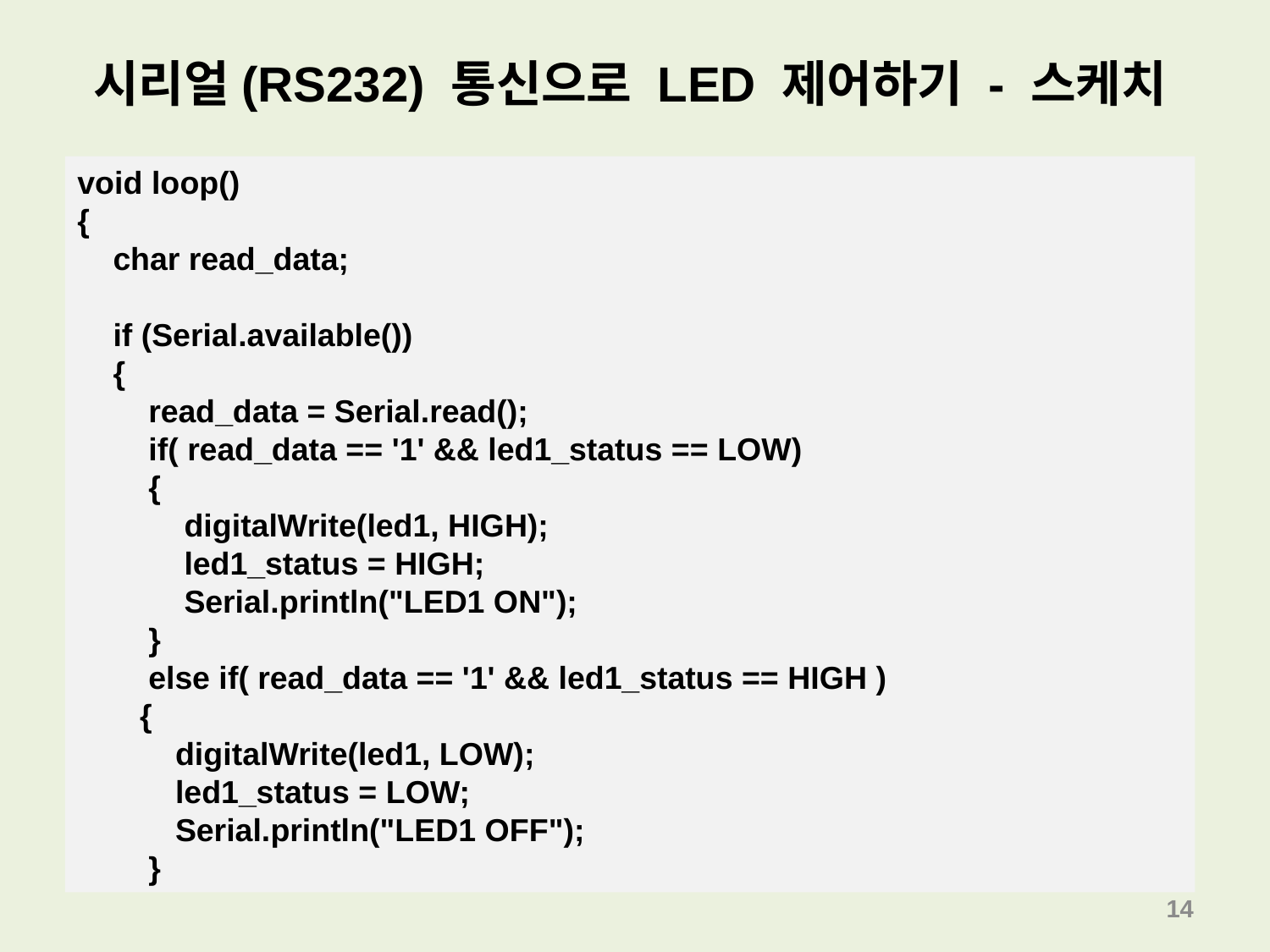

시리얼(RS232) 통신으로 LED 제어하기 - 스케치
void loop()
{
    char read_data;

    if (Serial.available())
    {
        read_data = Serial.read();
        if( read_data == '1' && led1_status == LOW)
        {
            digitalWrite(led1, HIGH);
            led1_status = HIGH;
            Serial.println("LED1 ON");
        }
        else if( read_data == '1' && led1_status == HIGH )
       {
           digitalWrite(led1, LOW);
           led1_status = LOW;
           Serial.println("LED1 OFF");
        }

14